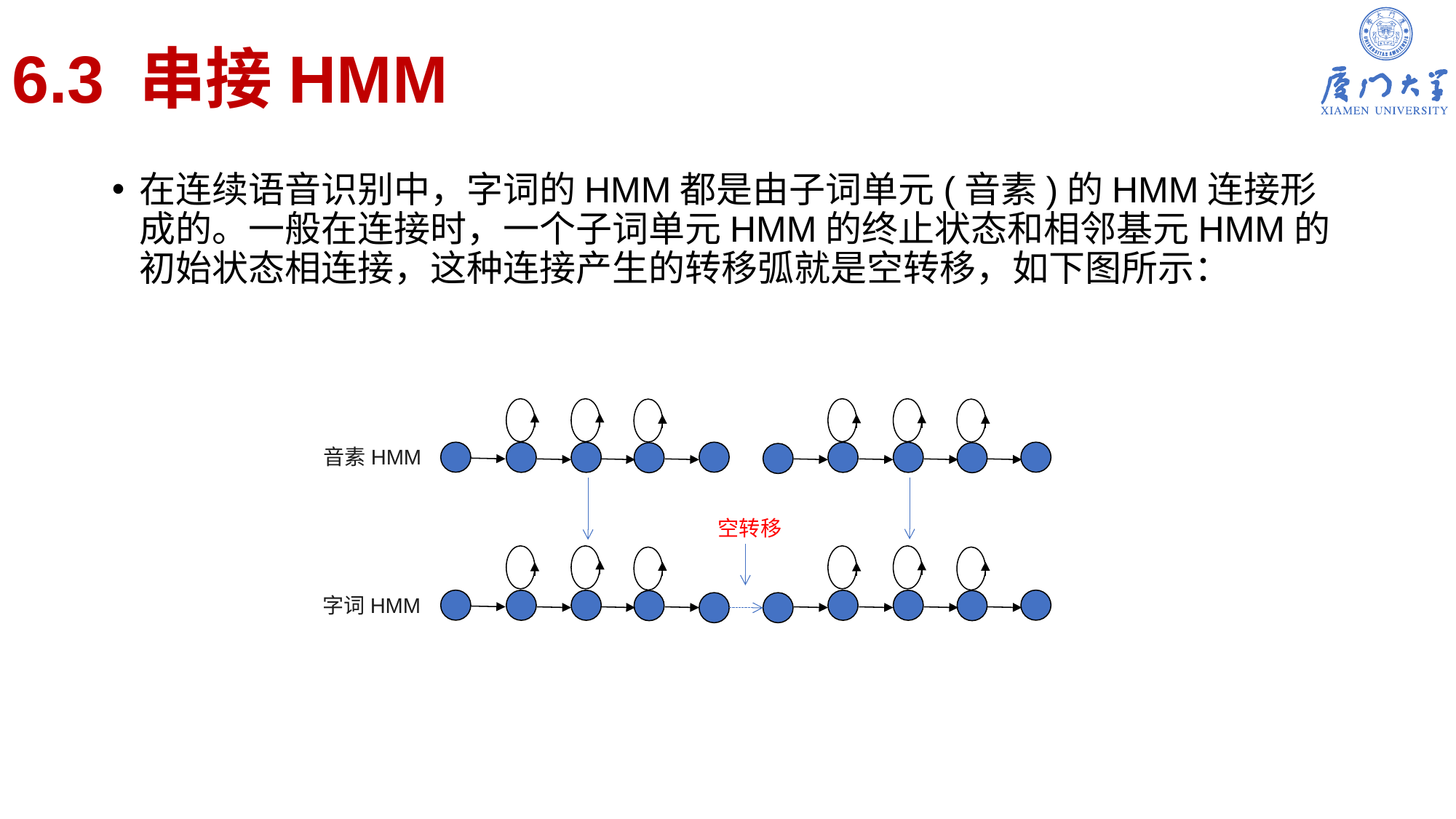

# 6.3 串接HMM
在连续语音识别中，字词的HMM都是由子词单元(音素)的HMM连接形成的。一般在连接时，一个子词单元HMM的终止状态和相邻基元HMM的初始状态相连接，这种连接产生的转移弧就是空转移，如下图所示：

音素HMM

空转移

字词HMM